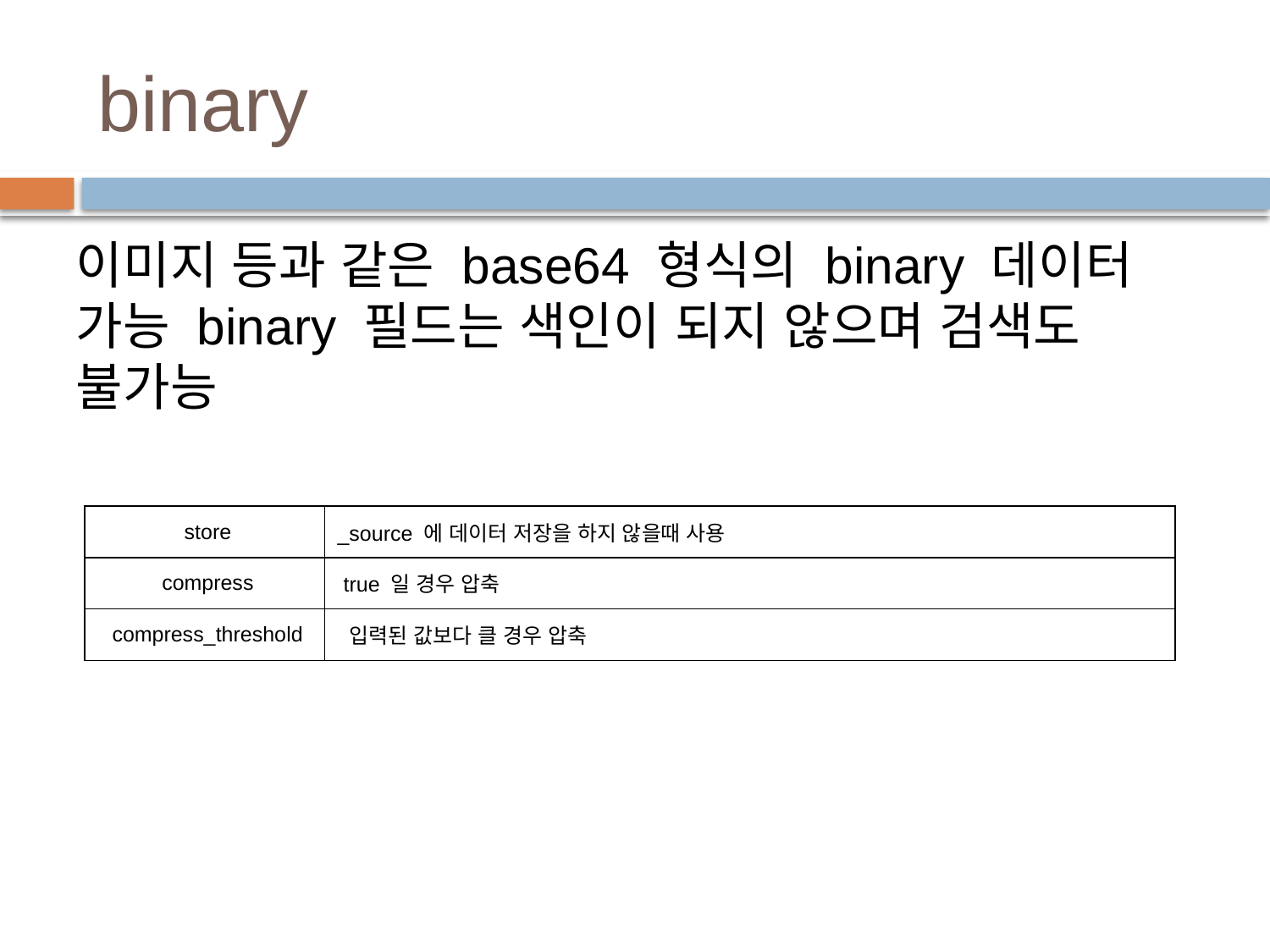

# binary
이미지 등과 같은 base64 형식의 binary 데이터 가능 binary 필드는 색인이 되지 않으며 검색도 불가능
| store | \_source 에 데이터 저장을 하지 않을때 사용 |
| --- | --- |
| compress | true 일 경우 압축 |
| compress\_threshold | 입력된 값보다 클 경우 압축 |